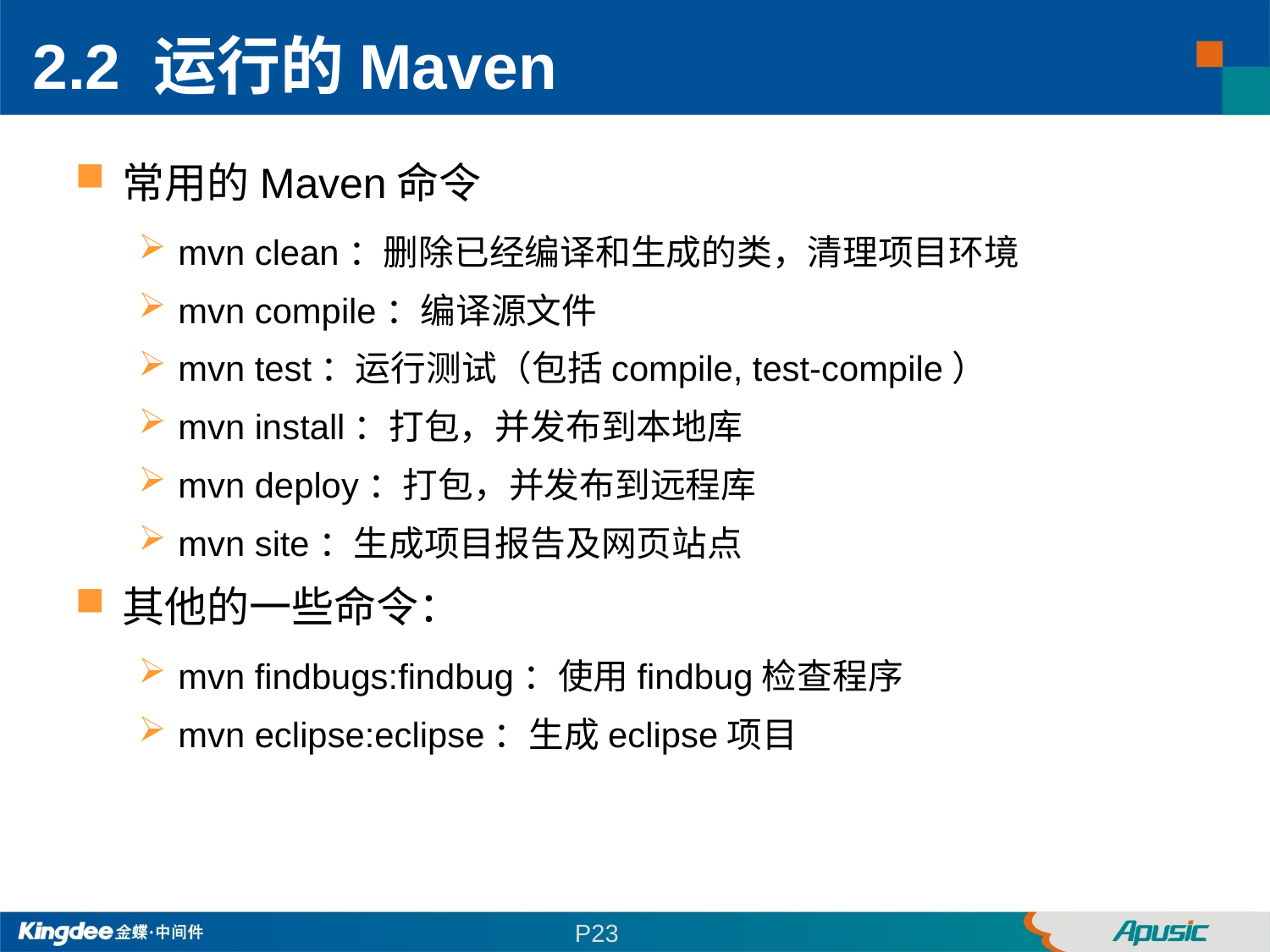

2.2 运行的Maven
常用的Maven命令
mvn clean：删除已经编译和生成的类，清理项目环境
mvn compile：编译源文件
mvn test：运行测试（包括compile, test-compile）
mvn install：打包，并发布到本地库
mvn deploy：打包，并发布到远程库
mvn site：生成项目报告及网页站点
其他的一些命令：
mvn findbugs:findbug：使用findbug检查程序
mvn eclipse:eclipse：生成eclipse项目